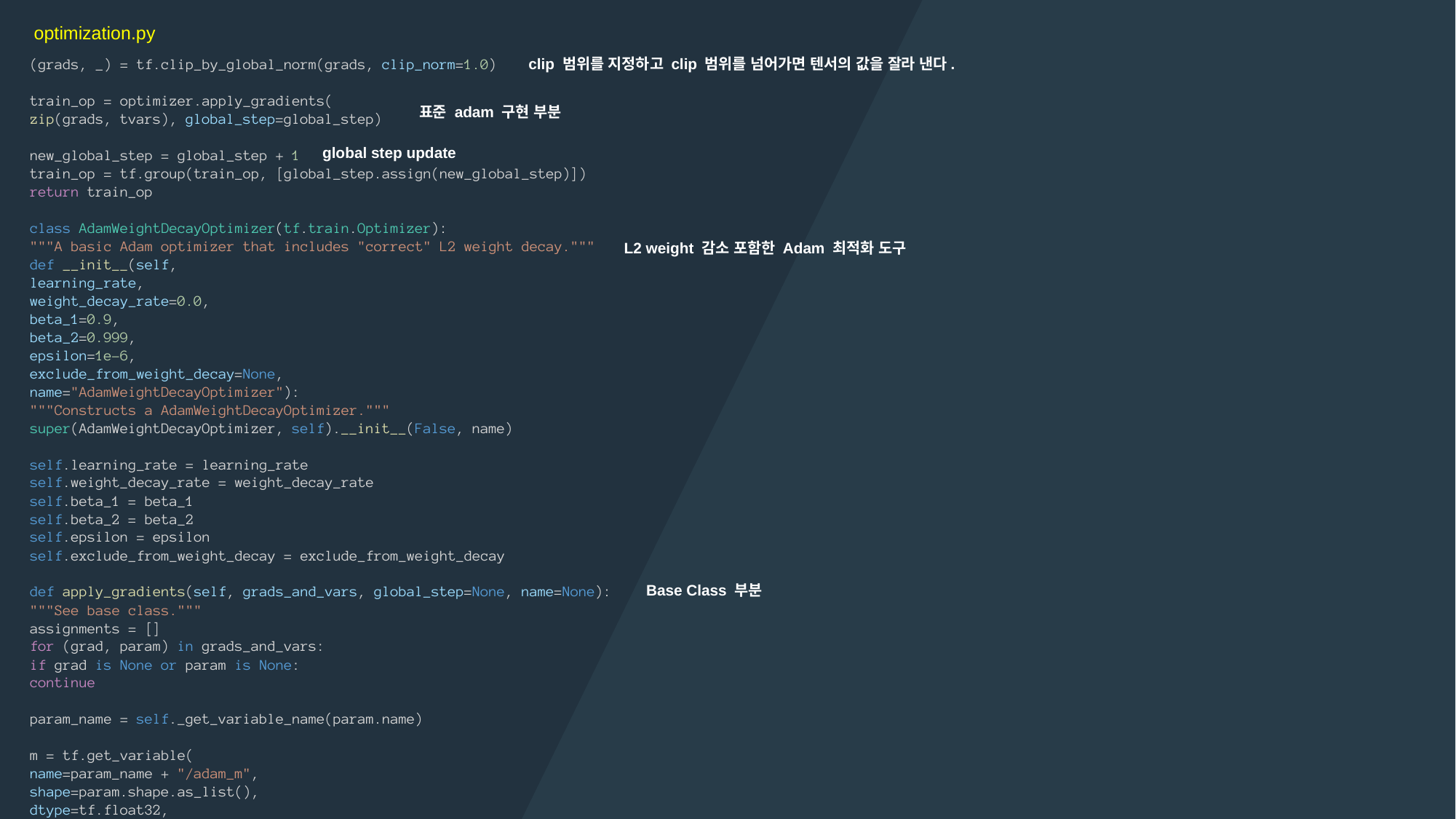

optimization.py
(grads, _) = tf.clip_by_global_norm(grads, clip_norm=1.0)
train_op = optimizer.apply_gradients(
zip(grads, tvars), global_step=global_step)
new_global_step = global_step + 1
train_op = tf.group(train_op, [global_step.assign(new_global_step)])
return train_op
class AdamWeightDecayOptimizer(tf.train.Optimizer):
"""A basic Adam optimizer that includes "correct" L2 weight decay."""
def __init__(self,
learning_rate,
weight_decay_rate=0.0,
beta_1=0.9,
beta_2=0.999,
epsilon=1e-6,
exclude_from_weight_decay=None,
name="AdamWeightDecayOptimizer"):
"""Constructs a AdamWeightDecayOptimizer."""
super(AdamWeightDecayOptimizer, self).__init__(False, name)
self.learning_rate = learning_rate
self.weight_decay_rate = weight_decay_rate
self.beta_1 = beta_1
self.beta_2 = beta_2
self.epsilon = epsilon
self.exclude_from_weight_decay = exclude_from_weight_decay
def apply_gradients(self, grads_and_vars, global_step=None, name=None):
"""See base class."""
assignments = []
for (grad, param) in grads_and_vars:
if grad is None or param is None:
continue
param_name = self._get_variable_name(param.name)
m = tf.get_variable(
name=param_name + "/adam_m",
shape=param.shape.as_list(),
dtype=tf.float32,
trainable=False,
initializer=tf.zeros_initializer())
v = tf.get_variable(
name=param_name + "/adam_v",
shape=param.shape.as_list(),
dtype=tf.float32,
trainable=False,
initializer=tf.zeros_initializer())
# Standard Adam update.
next_m = (
tf.multiply(self.beta_1, m) + tf.multiply(1.0 - self.beta_1, grad))
next_v = (
tf.multiply(self.beta_2, v) + tf.multiply(1.0 - self.beta_2,
tf.square(grad)))
update = next_m / (tf.sqrt(next_v) + self.epsilon) # 수식 정리
# Just adding the square of the weights to the loss function is *not*
# the correct way of using L2 regularization/weight decay with Adam,
# since that will interact with the m and v parameters in strange ways.
#
# Instead we want ot decay the weights in a manner that doesn't interact
# with the m/v parameters. This is equivalent to adding the square
# of the weights to the loss with plain (non-momentum) SGD.
# m , v 매개 변수에 영향을 주지 않고 가중치를 감소 시키길 원합니다.
# 이것은 SGD로 손실에 가중치의 제곱을 더하는 것과 같습니다.
if self._do_use_weight_decay(param_name):
update += self.weight_decay_rate * param # weight_decay_rate * param 정리
update_with_lr = self.learning_rate * update # learning_rate * update update_with_lr영향을 주고 있다.
next_param = param - update_with_lr # param - update_with_lr 하여 nex_param을 찾는다.
assignments.extend( # 리스트에 넣는과정
[param.assign(next_param),
m.assign(next_m),
v.assign(next_v)])
return tf.group(*assignments, name=name)
def _do_use_weight_decay(self, param_name):
"""Whether to use L2 weight decay for `param_name`."""
# L2 사용 여부
if not self.weight_decay_rate:
return False
if self.exclude_from_weight_decay:
for r in self.exclude_from_weight_decay:
if re.search(r, param_name) is not None:
return False
return True
def _get_variable_name(self, param_name):
"""Get the variable name from the tensor name."""
# 변수 이름 가져오기
m = re.match("^(.*):\\d+$", param_name)
if m is not None:
param_name = m.group(1) # 첫번째 그룹을 여기로 가져온다. 그리고 그 값 전달
return param_name
clip 범위를 지정하고 clip 범위를 넘어가면 텐서의 값을 잘라 낸다.
표준 adam 구현 부분
global step update
L2 weight 감소 포함한 Adam 최적화 도구
Base Class 부분